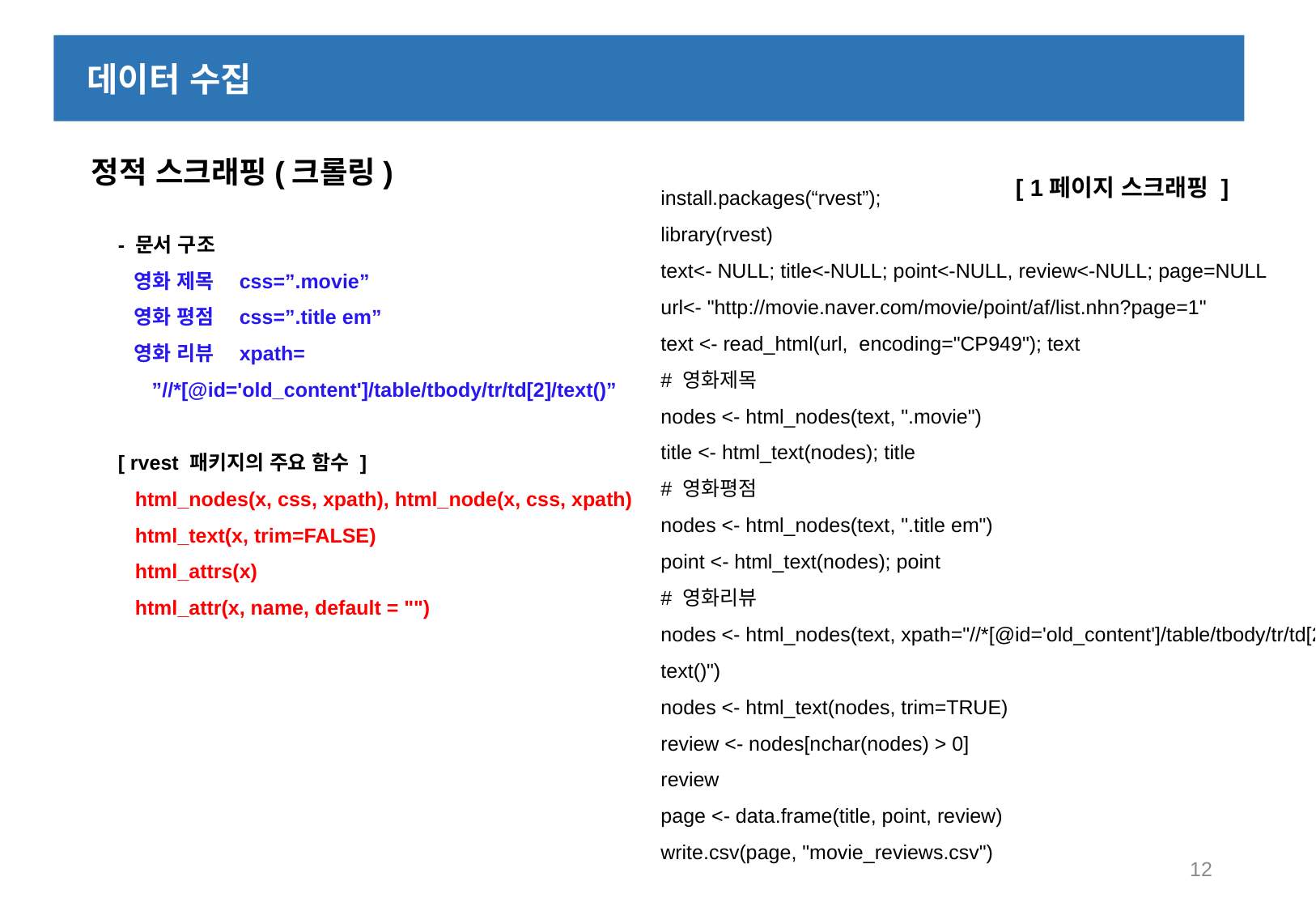

데이터 수집

 정적 스크래핑(크롤링)
install.packages(“rvest”);
library(rvest)
text<- NULL; title<-NULL; point<-NULL, review<-NULL; page=NULL
url<- "http://movie.naver.com/movie/point/af/list.nhn?page=1"
text <- read_html(url,  encoding="CP949"); text
# 영화제목
nodes <- html_nodes(text, ".movie")
title <- html_text(nodes); title
# 영화평점
nodes <- html_nodes(text, ".title em")
point <- html_text(nodes); point
# 영화리뷰
nodes <- html_nodes(text, xpath="//*[@id='old_content']/table/tbody/tr/td[2]/text()")
nodes <- html_text(nodes, trim=TRUE)
review <- nodes[nchar(nodes) > 0]
review
page <- data.frame(title, point, review)
write.csv(page, "movie_reviews.csv")
[ 1페이지 스크래핑 ]
- 문서 구조
  영화 제목	css=”.movie”
  영화 평점	css=”.title em”
  영화 리뷰	xpath=
      ”//*[@id='old_content']/table/tbody/tr/td[2]/text()”

[ rvest 패키지의 주요 함수 ]
   html_nodes(x, css, xpath), html_node(x, css, xpath)
   html_text(x, trim=FALSE)
   html_attrs(x)
   html_attr(x, name, default = "")

12